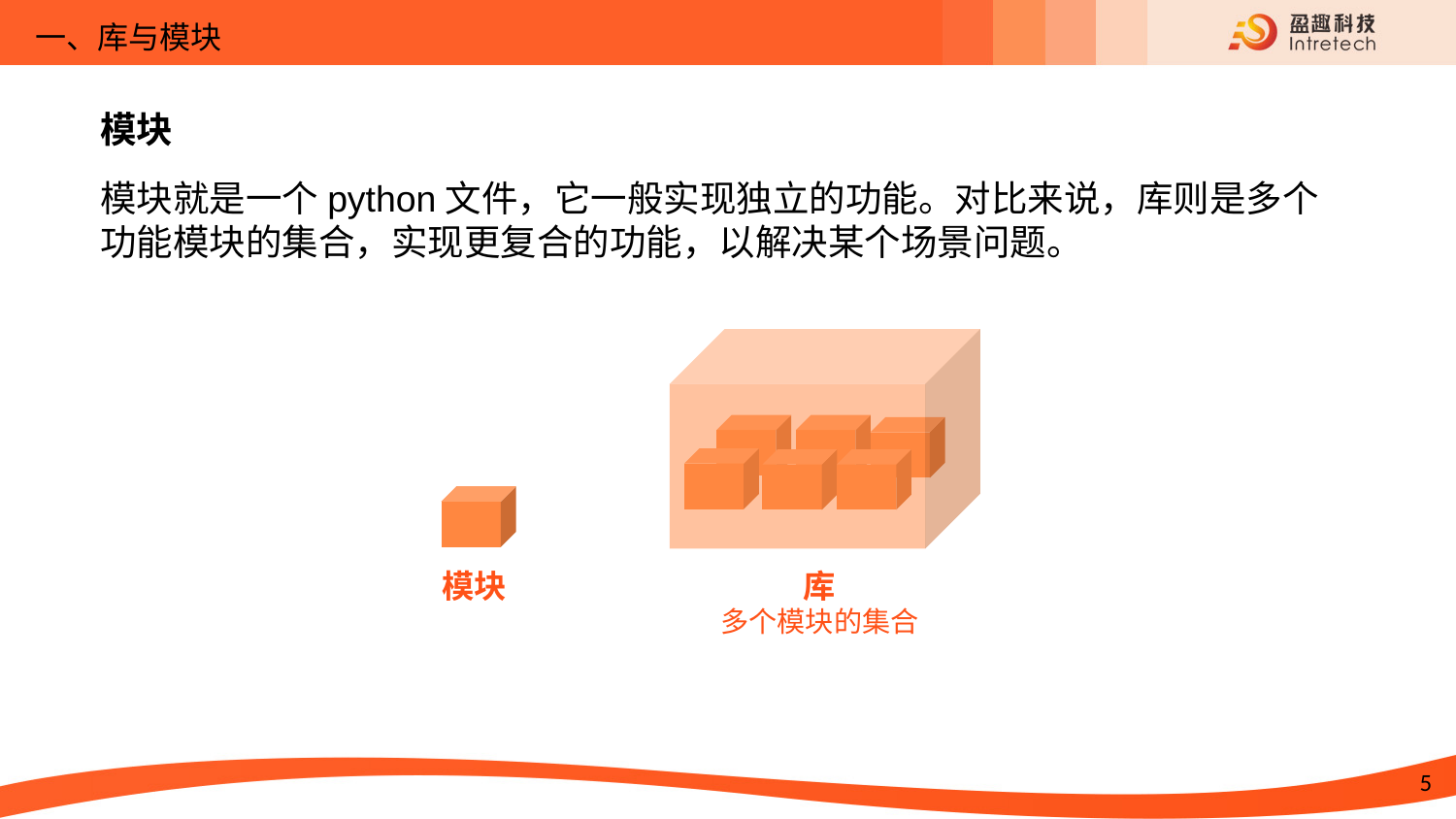

一、库与模块
模块
模块就是一个python文件，它一般实现独立的功能。对比来说，库则是多个功能模块的集合，实现更复合的功能，以解决某个场景问题。

模块
库
多个模块的集合